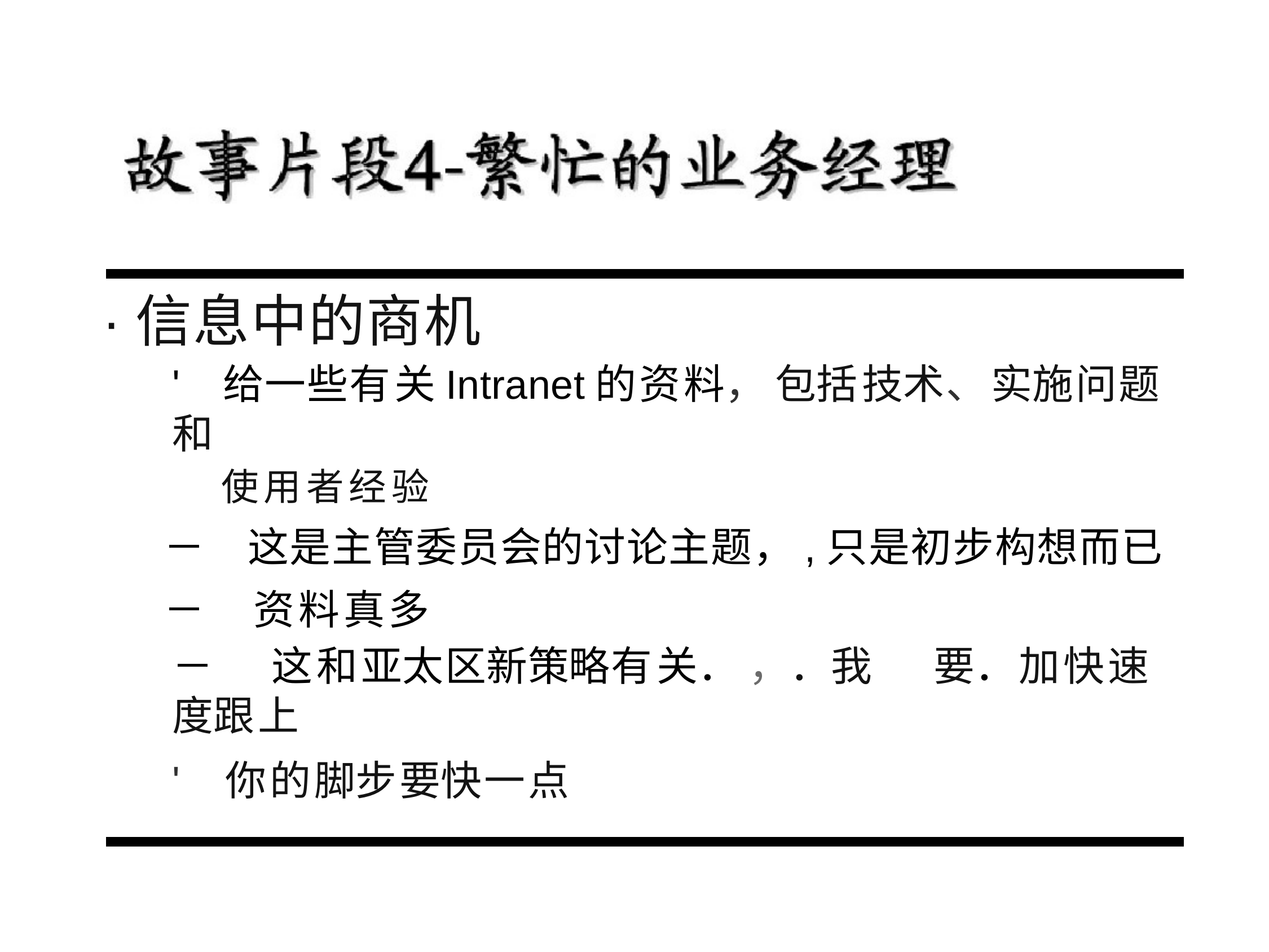

# ·信息中的商机
' 给一些有关Intranet的资料， 包括技术、实施问题和
使用者经验
－这是主管委员会的讨论主题，,只是初步构想而已
－资料真多
－ 这和亚太区新策略有关． ，．我	要．加快速度跟上
' 你的脚步要快一点